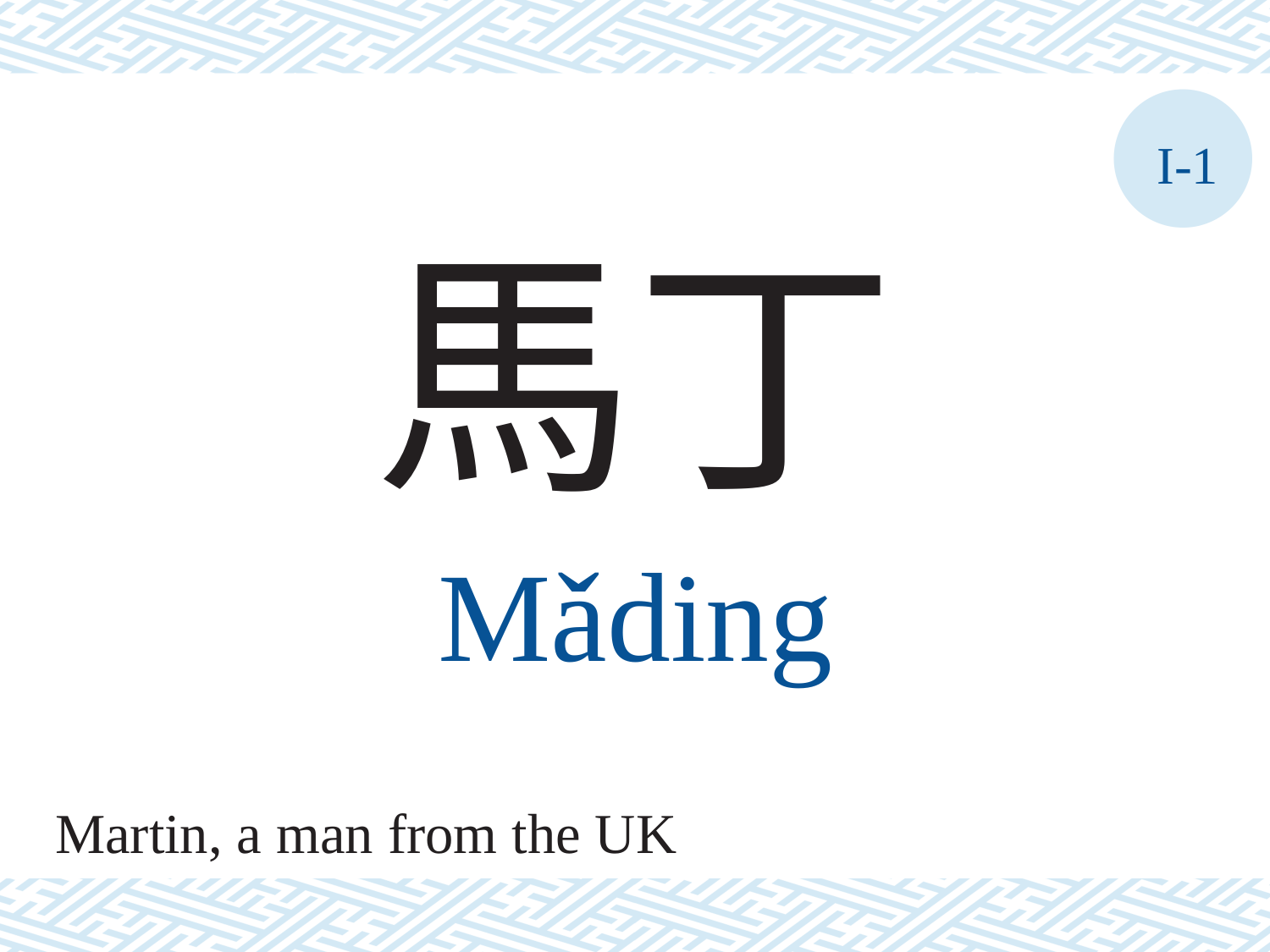

I-1
馬丁
Mǎding
Martin, a man from the UK